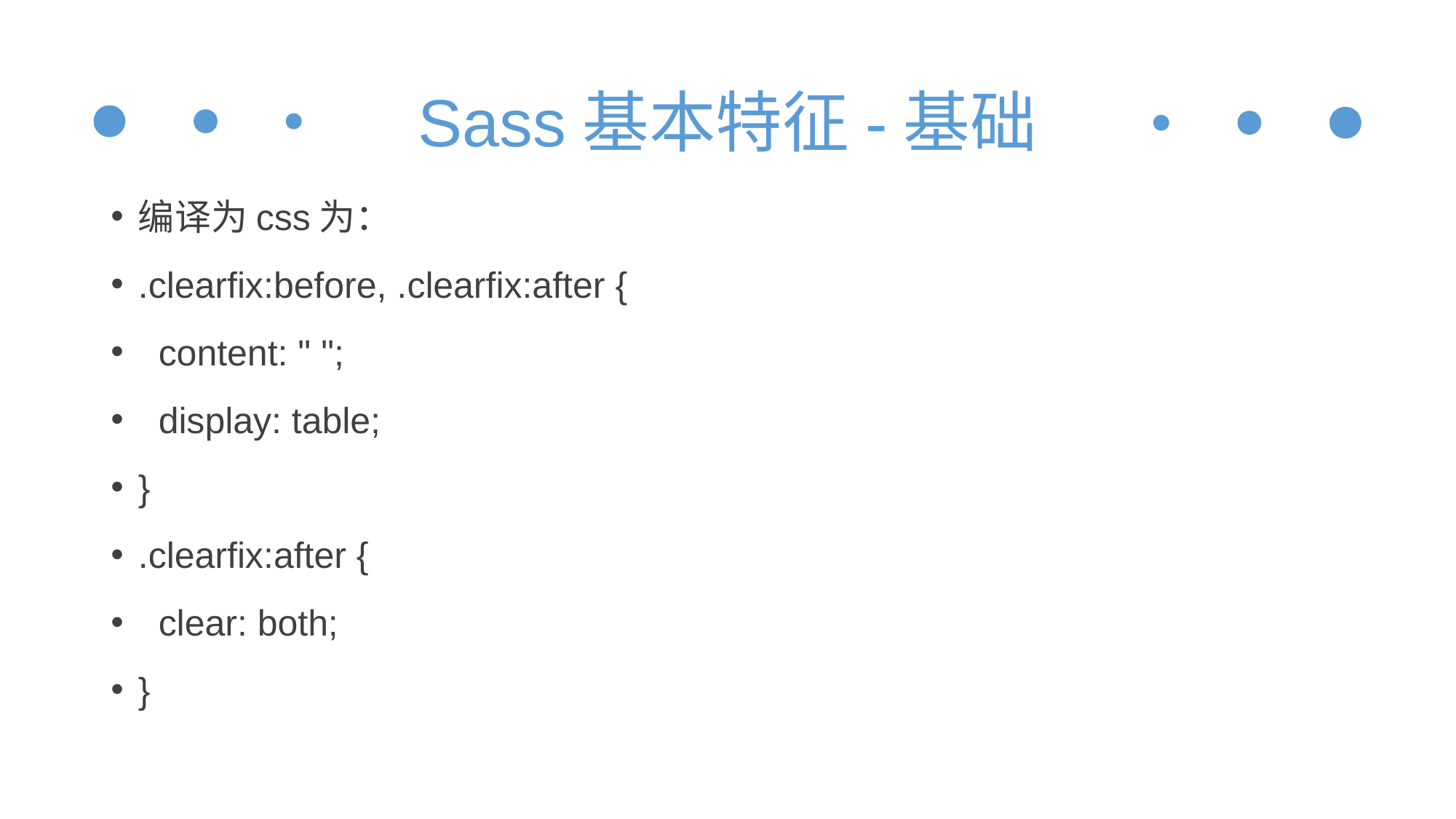

# Sass基本特征-基础
编译为css为：
.clearfix:before, .clearfix:after {
  content: " ";
  display: table;
}
.clearfix:after {
  clear: both;
}